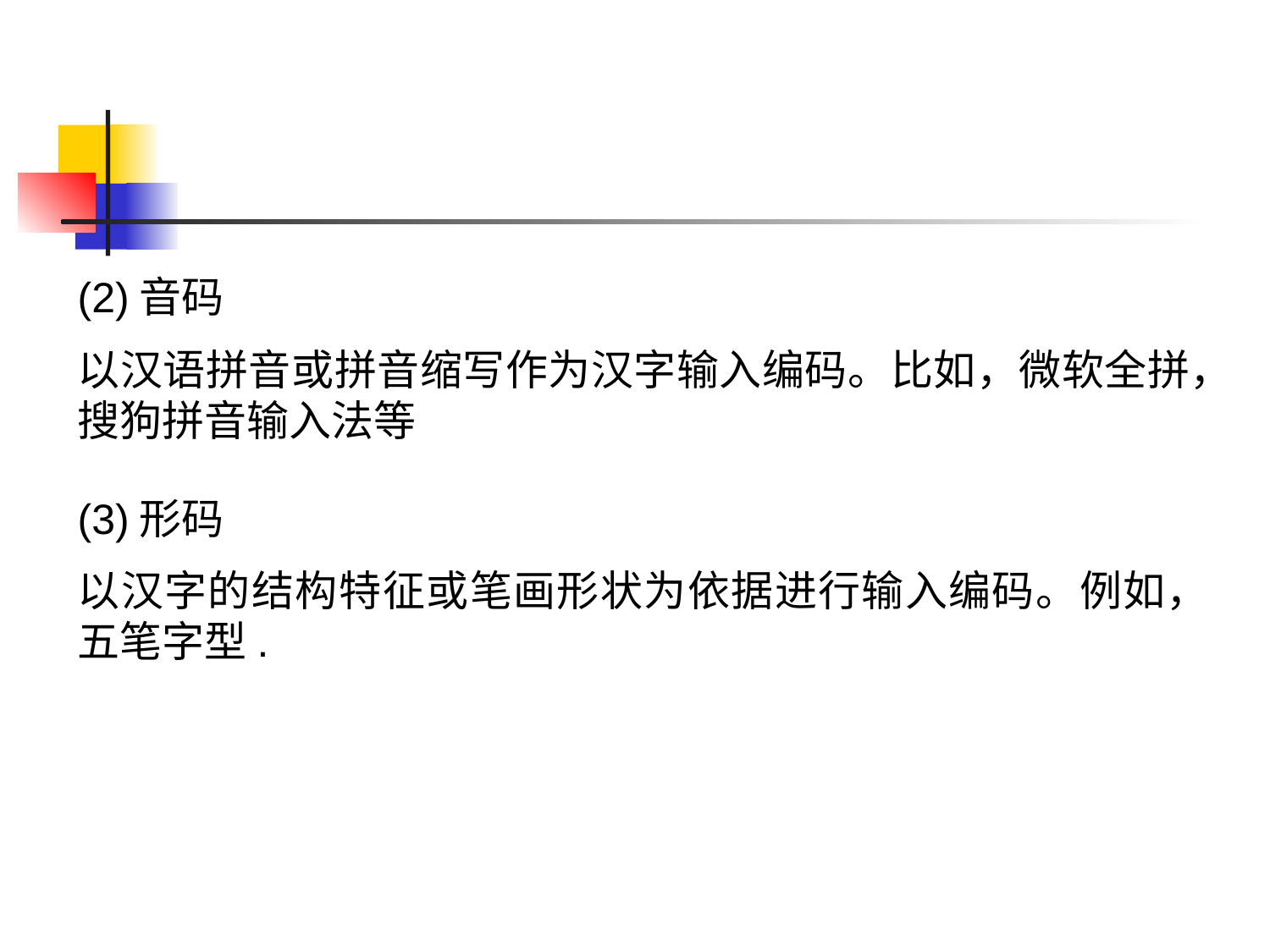

(2)音码
以汉语拼音或拼音缩写作为汉字输入编码。比如，微软全拼，搜狗拼音输入法等
(3)形码
以汉字的结构特征或笔画形状为依据进行输入编码。例如，五笔字型.